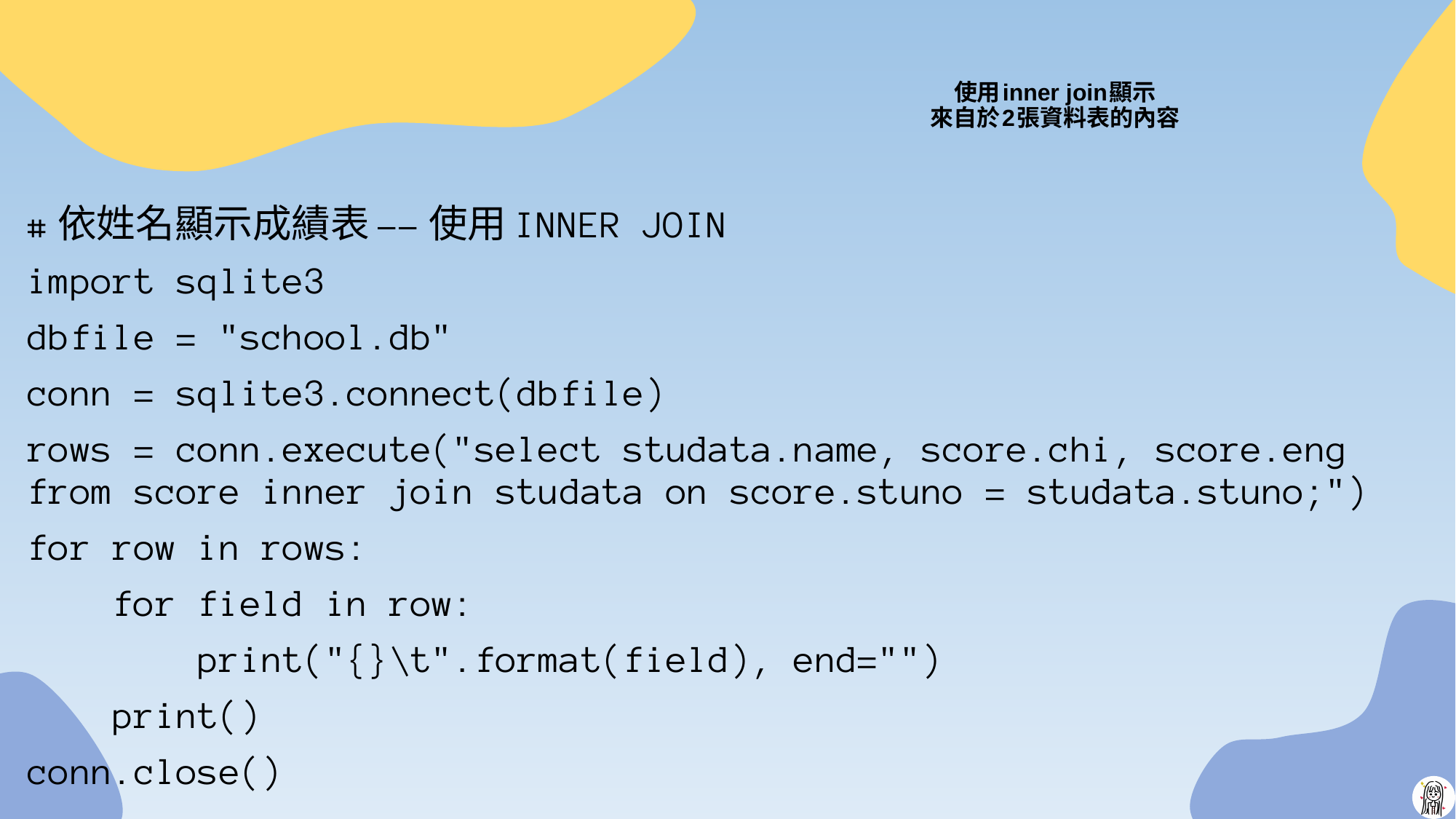

# 使用inner join顯示 來自於2張資料表的內容
#依姓名顯示成績表--使用INNER JOIN
import sqlite3
dbfile = "school.db"
conn = sqlite3.connect(dbfile)
rows = conn.execute("select studata.name, score.chi, score.eng from score inner join studata on score.stuno = studata.stuno;")
for row in rows:
    for field in row:
        print("{}\t".format(field), end="")
    print()
conn.close()
24